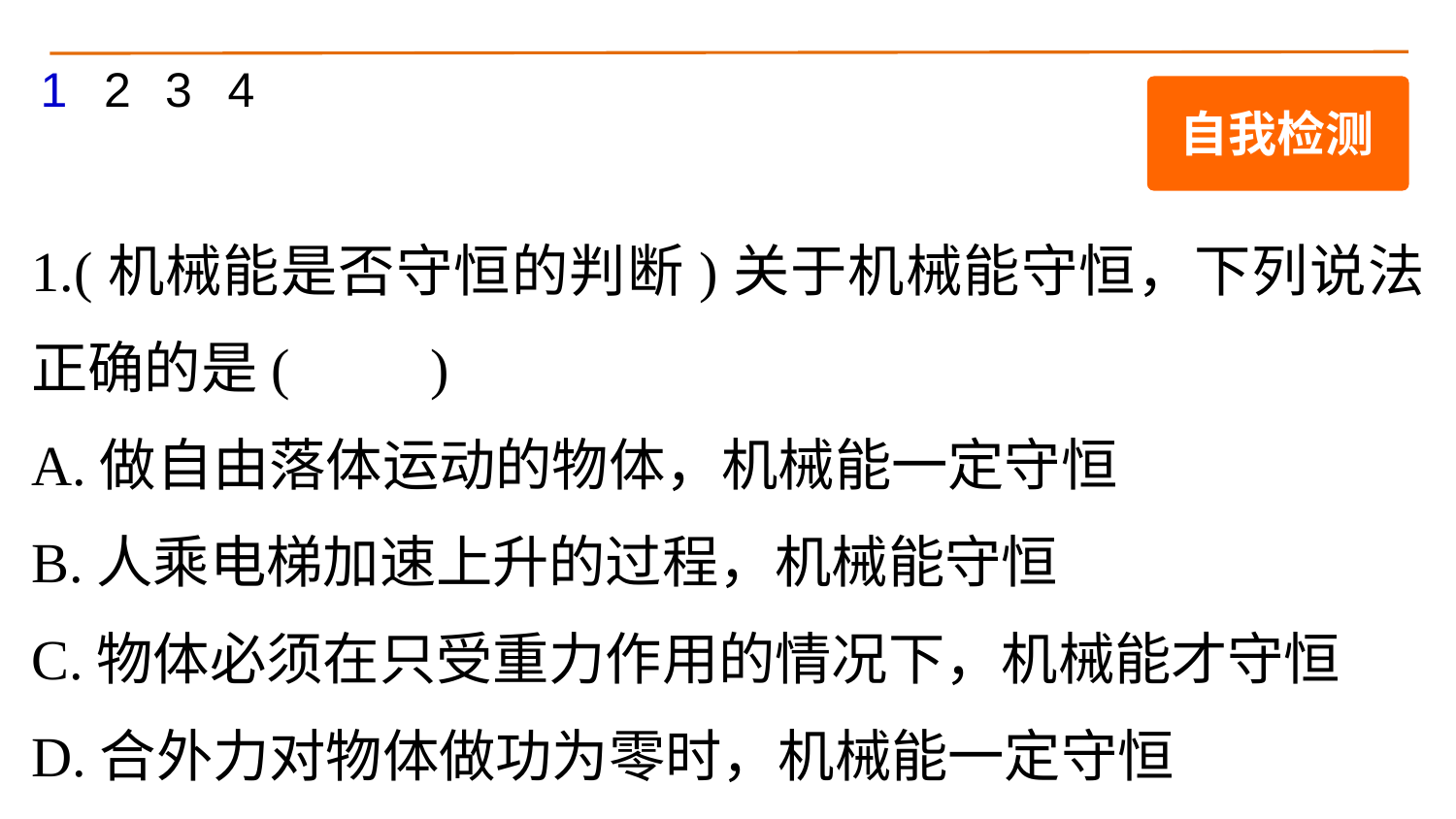

1
2
3
4

自我检测
1.(机械能是否守恒的判断)关于机械能守恒，下列说法正确的是(　　)
A.做自由落体运动的物体，机械能一定守恒
B.人乘电梯加速上升的过程，机械能守恒
C.物体必须在只受重力作用的情况下，机械能才守恒
D.合外力对物体做功为零时，机械能一定守恒